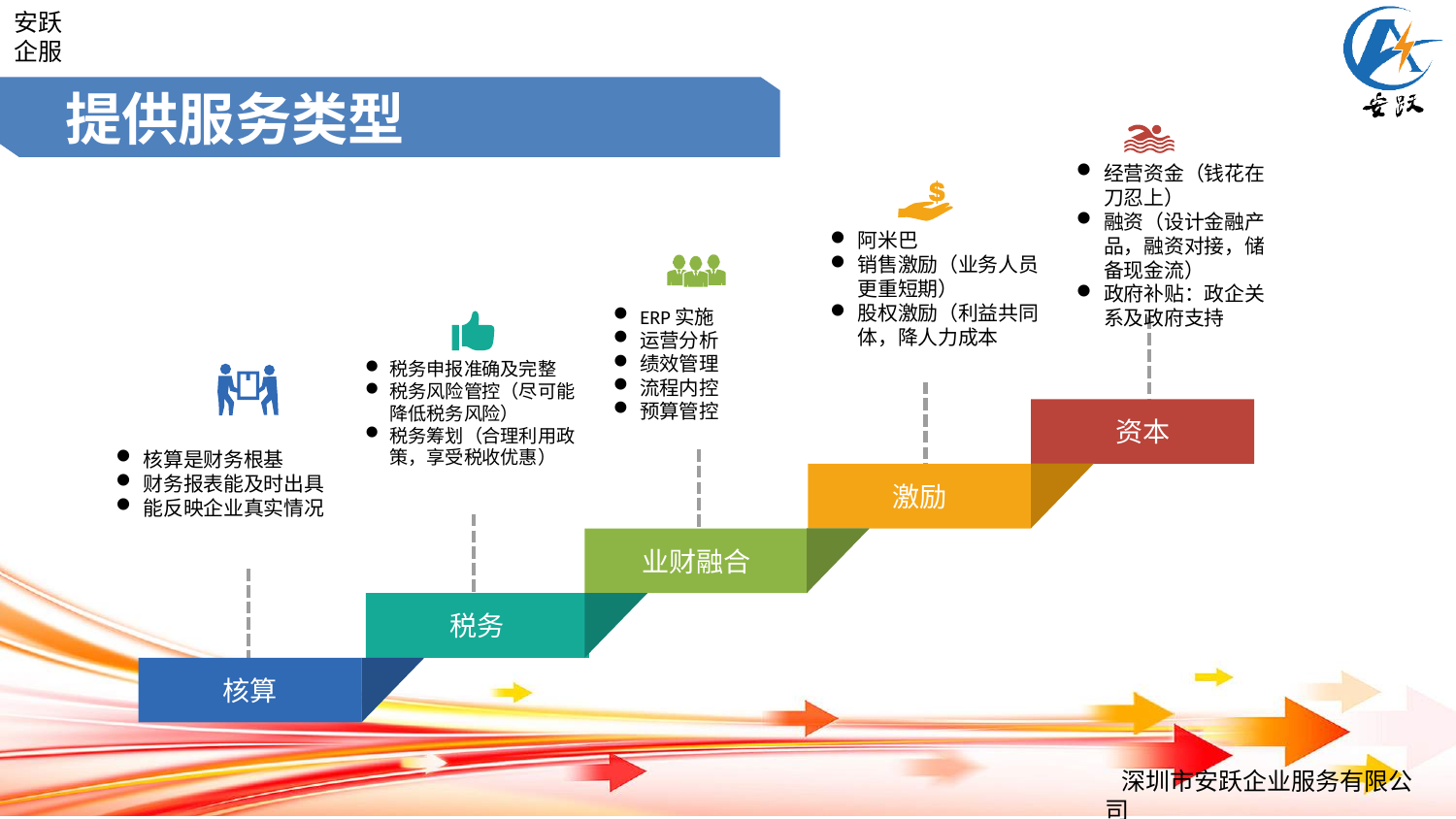

# 提供服务类型

经营资金（钱花在刀忍上）
融资（设计金融产品，融资对接，储备现金流）
政府补贴：政企关系及政府支持

阿米巴
销售激励（业务人员更重短期）
股权激励（利益共同体，降人力成本

ERP实施
运营分析
绩效管理
流程内控
预算管控

税务申报准确及完整
税务风险管控（尽可能降低税务风险）
税务筹划（合理利用政策，享受税收优惠）

资本
核算是财务根基
财务报表能及时出具
能反映企业真实情况

激励
业财融合

税务

核算